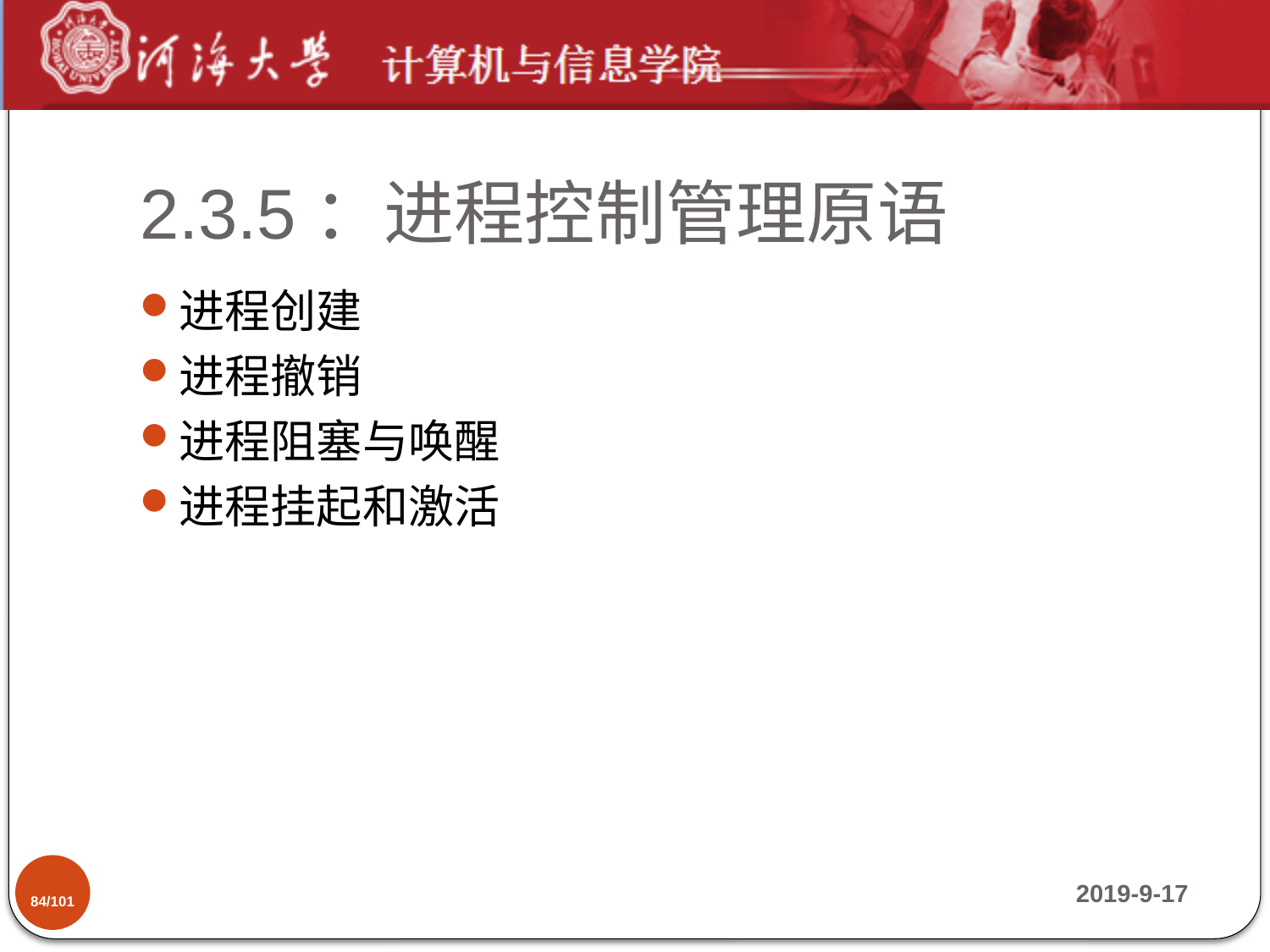

# 2.3.5：进程控制管理原语
进程创建
进程撤销
进程阻塞与唤醒
进程挂起和激活

84/101
2019-9-17